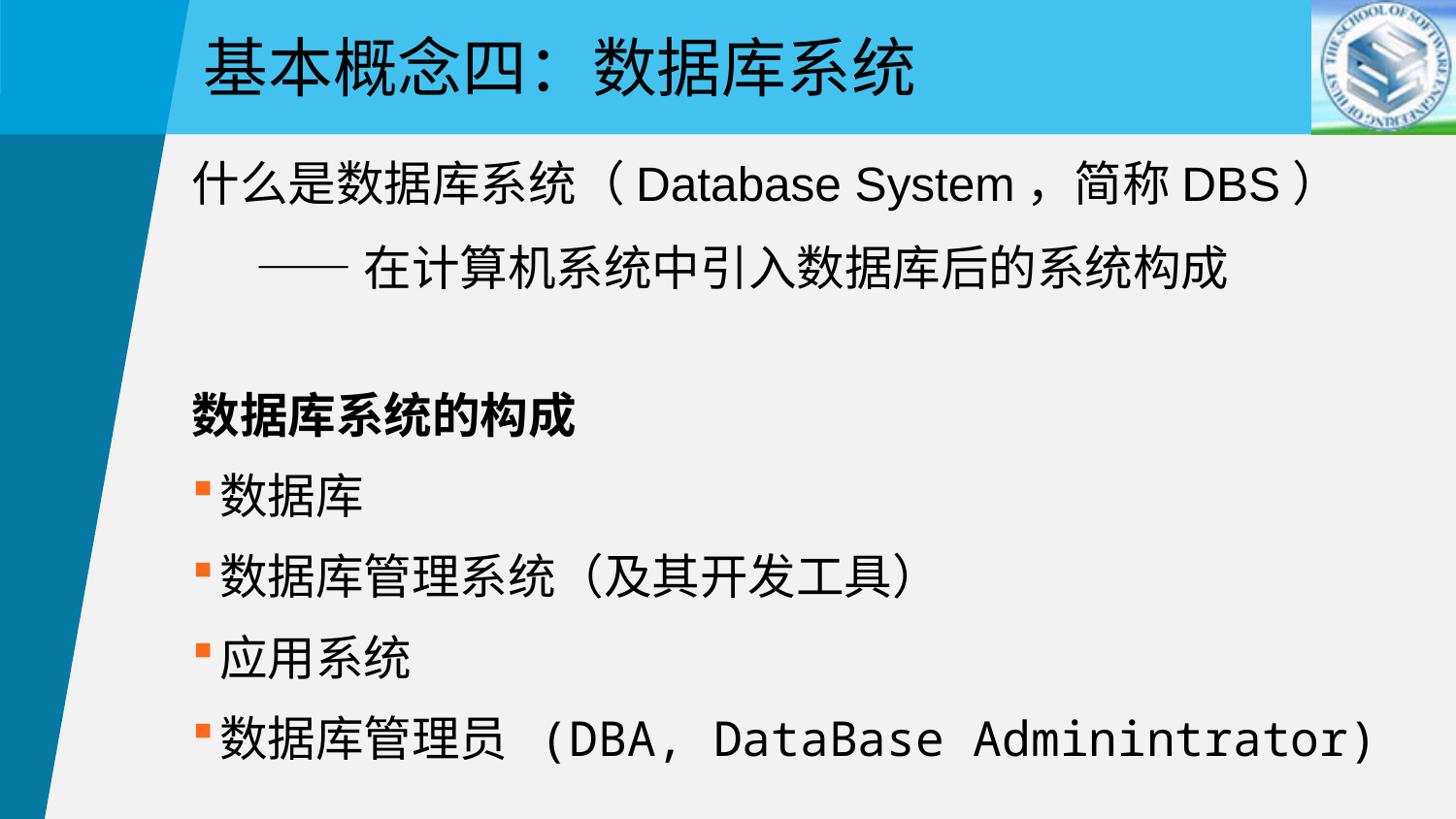

基本概念四：数据库系统
什么是数据库系统（Database System，简称DBS）
      ——在计算机系统中引入数据库后的系统构成

数据库系统的构成
数据库
数据库管理系统（及其开发工具）
应用系统
数据库管理员  (DBA, DataBase Adminintrator)